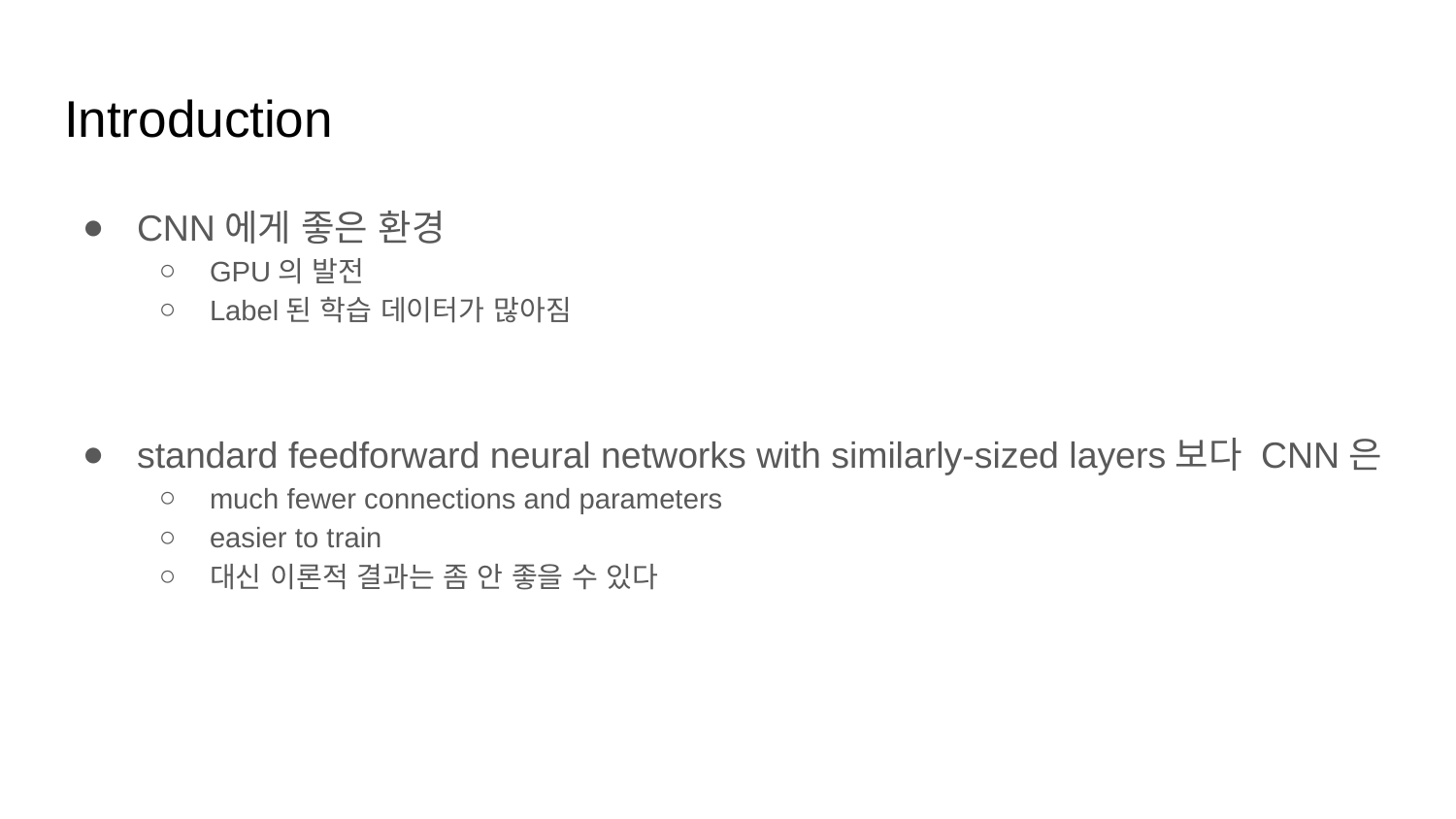

# Introduction
CNN에게 좋은 환경
GPU의 발전
Label된 학습 데이터가 많아짐

standard feedforward neural networks with similarly-sized layers보다 CNN은
much fewer connections and parameters
easier to train
대신 이론적 결과는 좀 안 좋을 수 있다